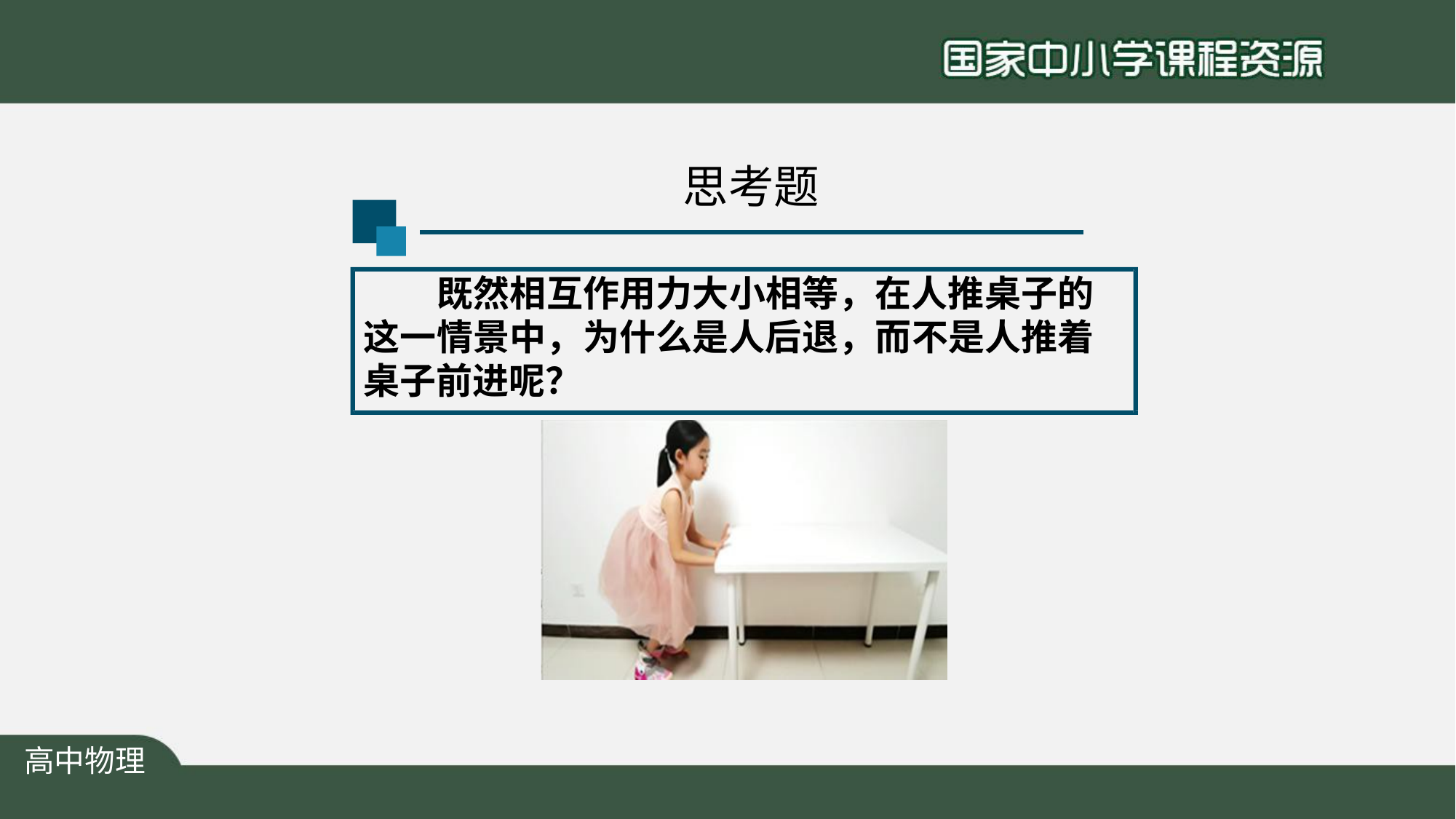

# 思考题

既然相互作用力大小相等，在人推桌子的 这一情景中，为什么是人后退，而不是人推着 桌子前进呢？

高中物理